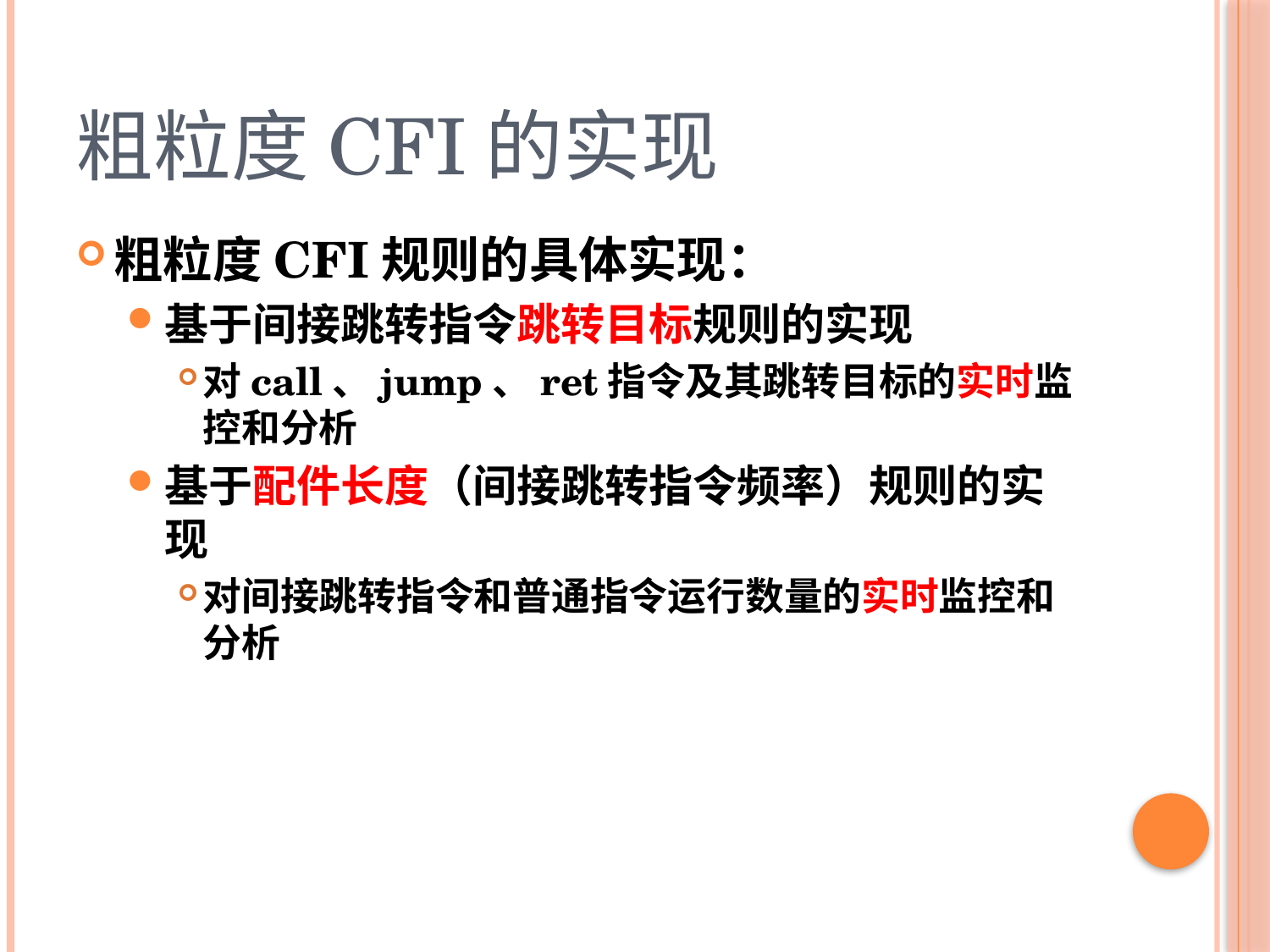

# 粗粒度CFI的实现
粗粒度CFI规则的具体实现：
基于间接跳转指令跳转目标规则的实现
对call、jump、ret指令及其跳转目标的实时监控和分析
基于配件长度（间接跳转指令频率）规则的实现
对间接跳转指令和普通指令运行数量的实时监控和分析